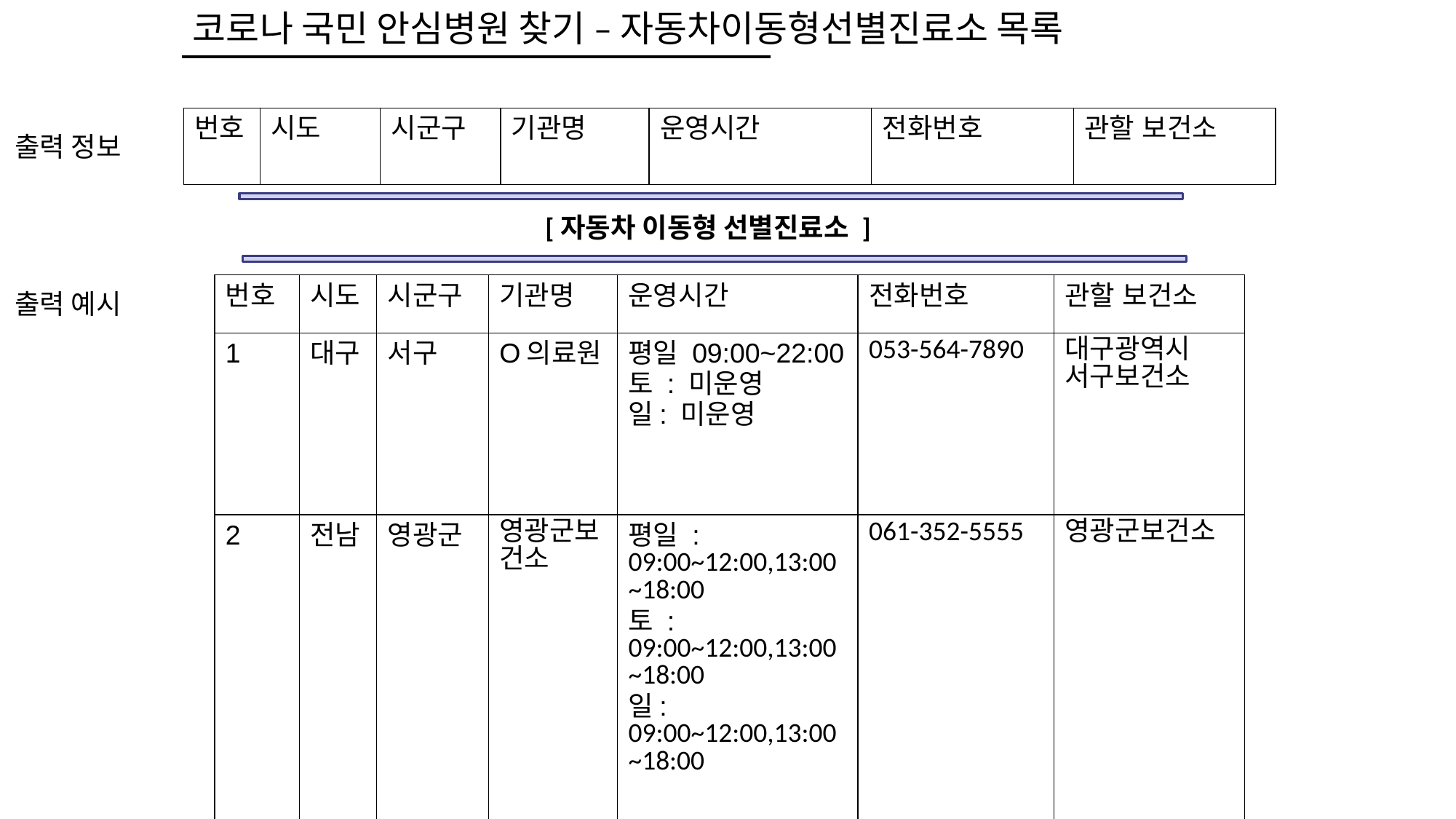

코로나 국민 안심병원 찾기 – 자동차이동형선별진료소 목록

| 번호 | 시도 | 시군구 | 기관명 | 운영시간 | 전화번호 | 관할 보건소 |
| --- | --- | --- | --- | --- | --- | --- |
출력 정보

[자동차 이동형 선별진료소 ]

| 번호 | 시도 | 시군구 | 기관명 | 운영시간 | 전화번호 | 관할 보건소 |
| --- | --- | --- | --- | --- | --- | --- |
| 1 | 대구 | 서구 | O의료원 | 평일 09:00~22:00 토 : 미운영 일: 미운영 | 053-564-7890 | 대구광역시 서구보건소 |
| 2 | 전남 | 영광군 | 영광군보건소 | 평일 : 09:00~12:00,13:00~18:00 토 : 09:00~12:00,13:00~18:00 일: 09:00~12:00,13:00~18:00 | 061-352-5555 | 영광군보건소 |
출력 예시